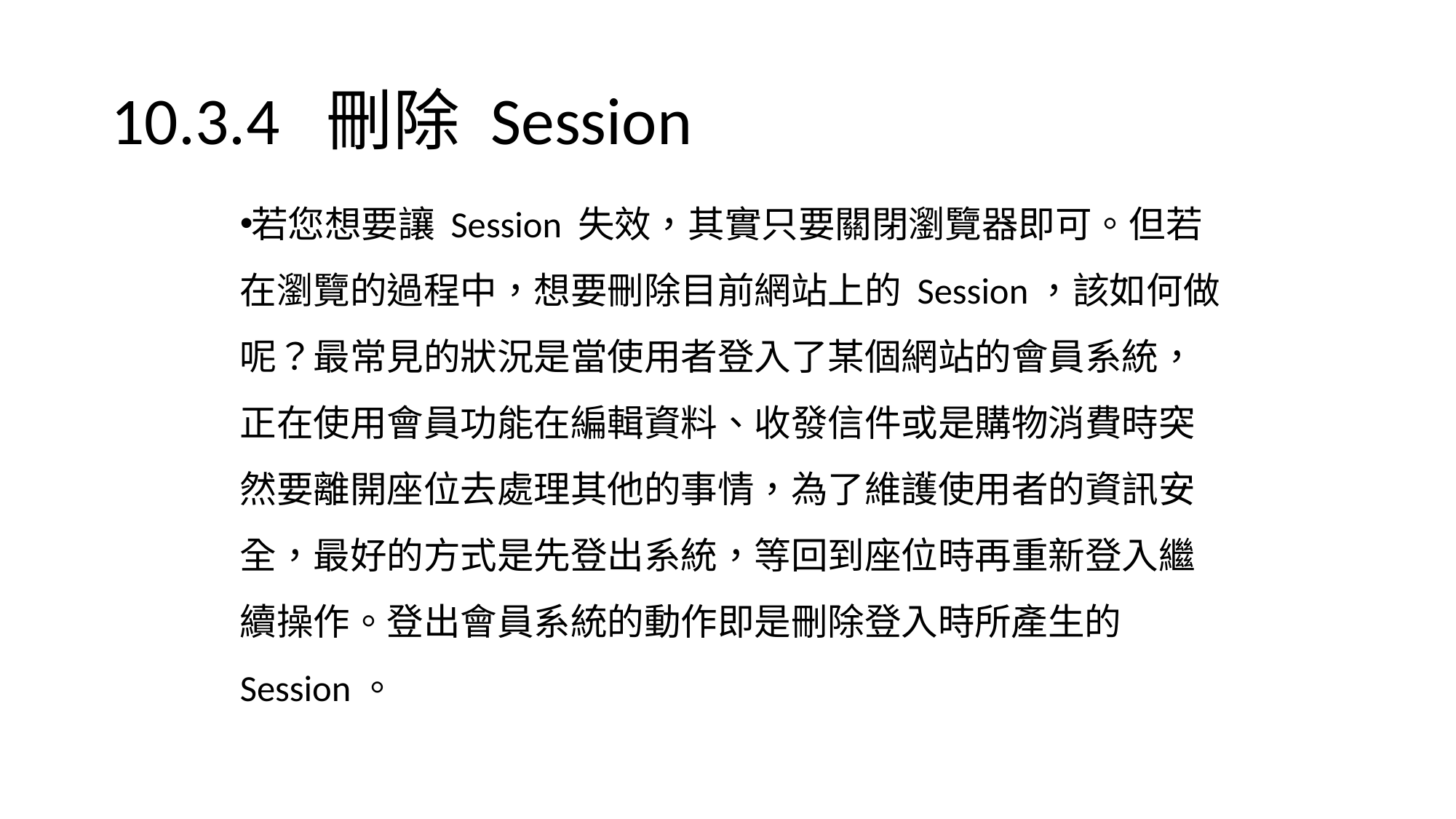

# 10.3.4  刪除 Session
若您想要讓 Session 失效，其實只要關閉瀏覽器即可。但若在瀏覽的過程中，想要刪除目前網站上的 Session，該如何做呢？最常見的狀況是當使用者登入了某個網站的會員系統，正在使用會員功能在編輯資料、收發信件或是購物消費時突然要離開座位去處理其他的事情，為了維護使用者的資訊安全，最好的方式是先登出系統，等回到座位時再重新登入繼續操作。登出會員系統的動作即是刪除登入時所產生的 Session。